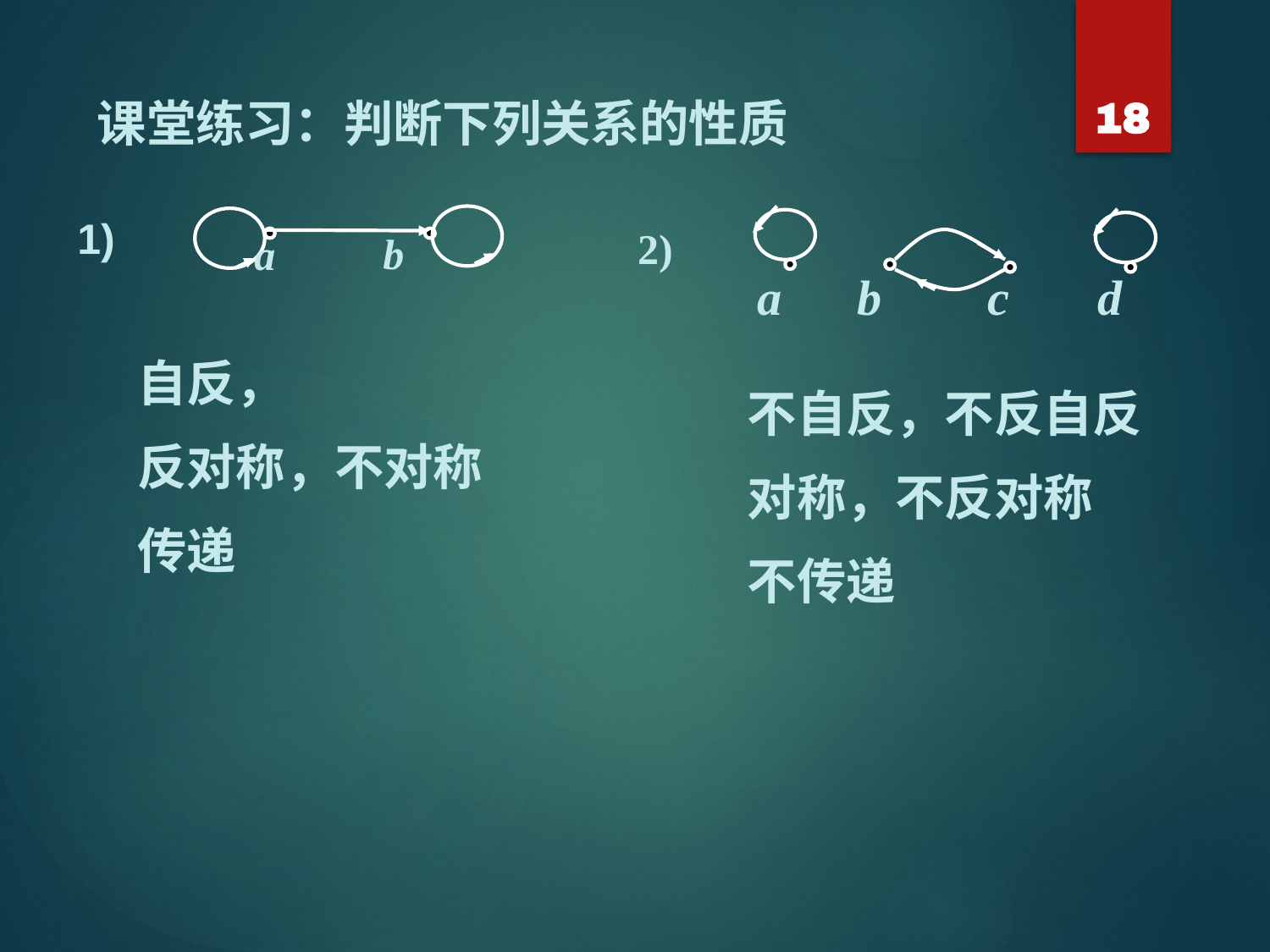

18
课堂练习：判断下列关系的性质
1)

b
a

a
b
c
d
2)
自反，
反对称，不对称
传递
不自反，不反自反
对称，不反对称
不传递